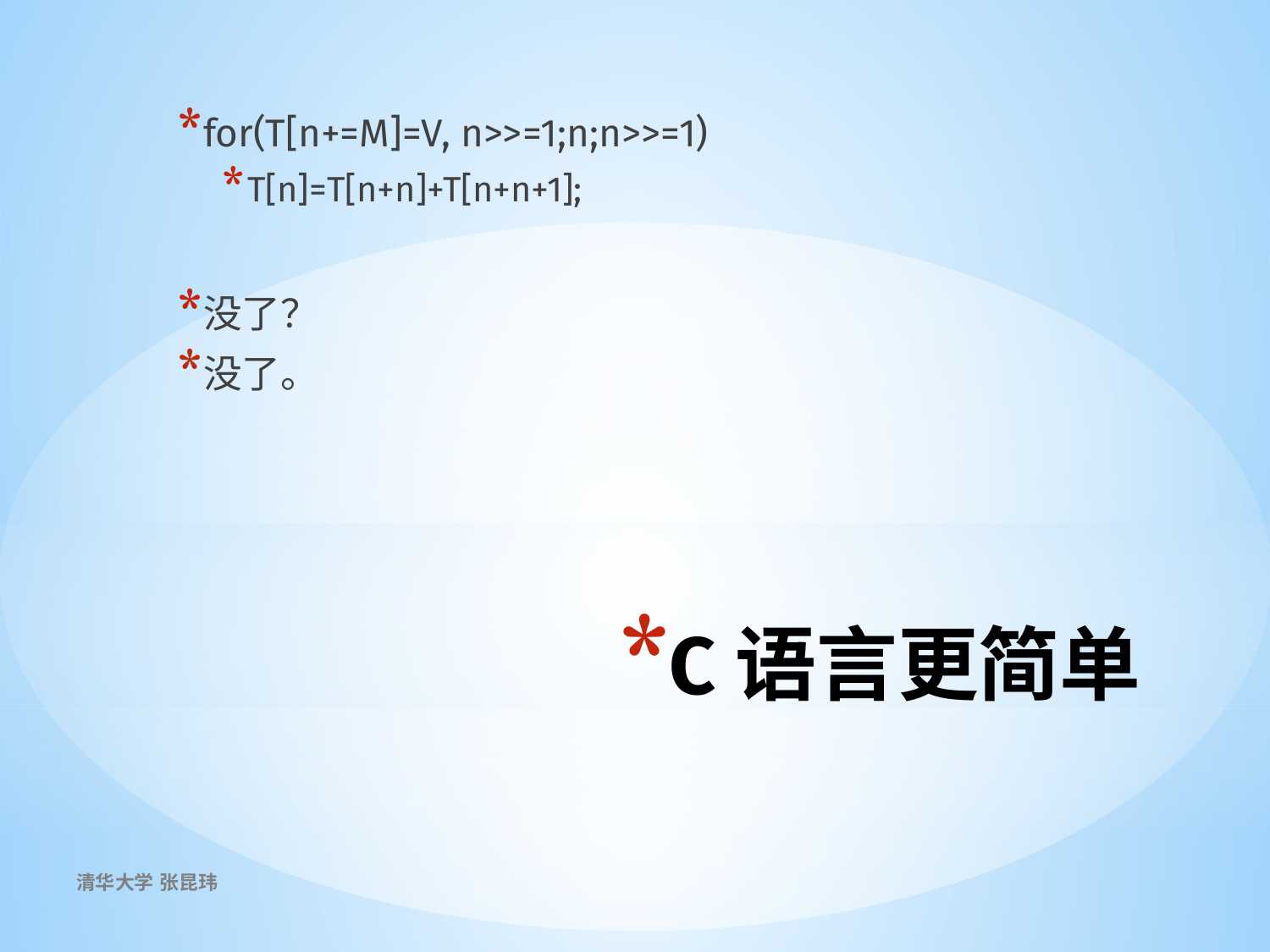

for(T[n+=M]=V, n>>=1;n;n>>=1)
T[n]=T[n+n]+T[n+n+1];

没了？
没了。

# C语言更简单
清华大学 张昆玮
35